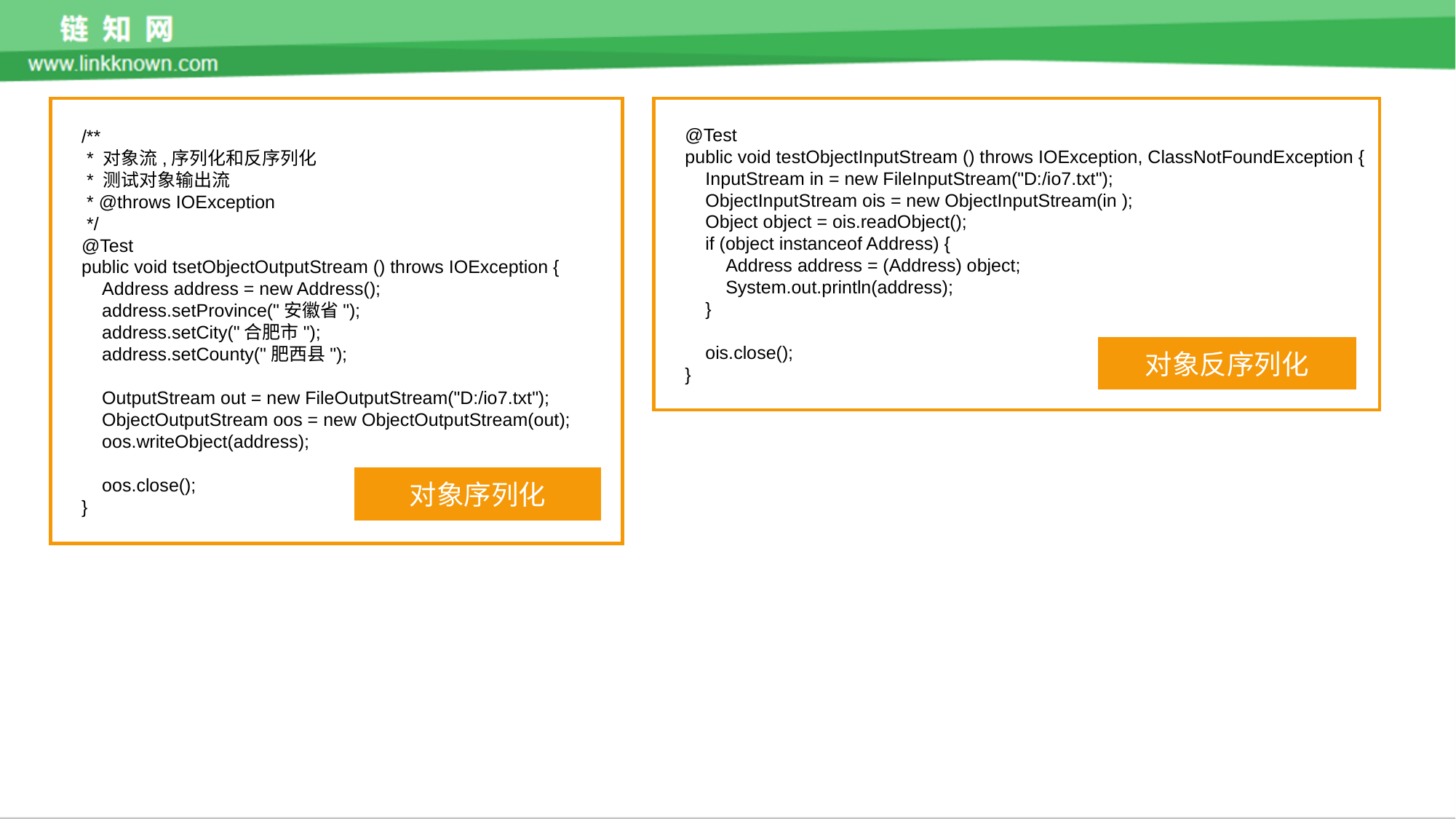

/**
     * 对象流,序列化和反序列化
     * 测试对象输出流
     * @throws IOException
     */
    @Test
    public void tsetObjectOutputStream () throws IOException {
        Address address = new Address();
        address.setProvince("安徽省");
        address.setCity("合肥市");
        address.setCounty("肥西县");

        OutputStream out = new FileOutputStream("D:/io7.txt");
        ObjectOutputStream oos = new ObjectOutputStream(out);
        oos.writeObject(address);

        oos.close();
    }
    @Test
    public void testObjectInputStream () throws IOException, ClassNotFoundException {
        InputStream in = new FileInputStream("D:/io7.txt");
        ObjectInputStream ois = new ObjectInputStream(in );
        Object object = ois.readObject();
        if (object instanceof Address) {
            Address address = (Address) object;
            System.out.println(address);
        }

        ois.close();
    }
对象反序列化
对象序列化